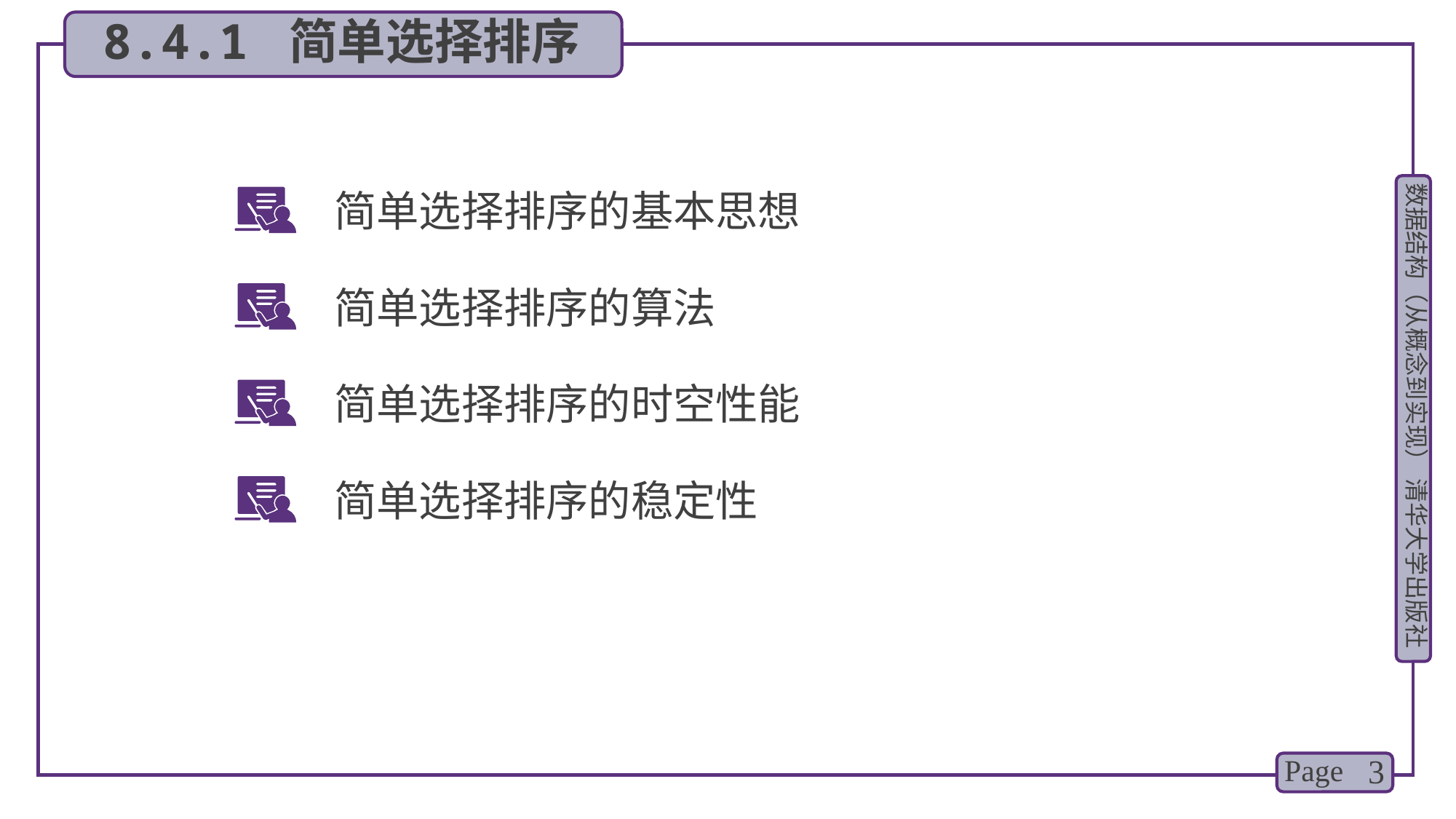

8.4.1 简单选择排序

简单选择排序的基本思想

简单选择排序的算法

简单选择排序的时空性能

简单选择排序的稳定性